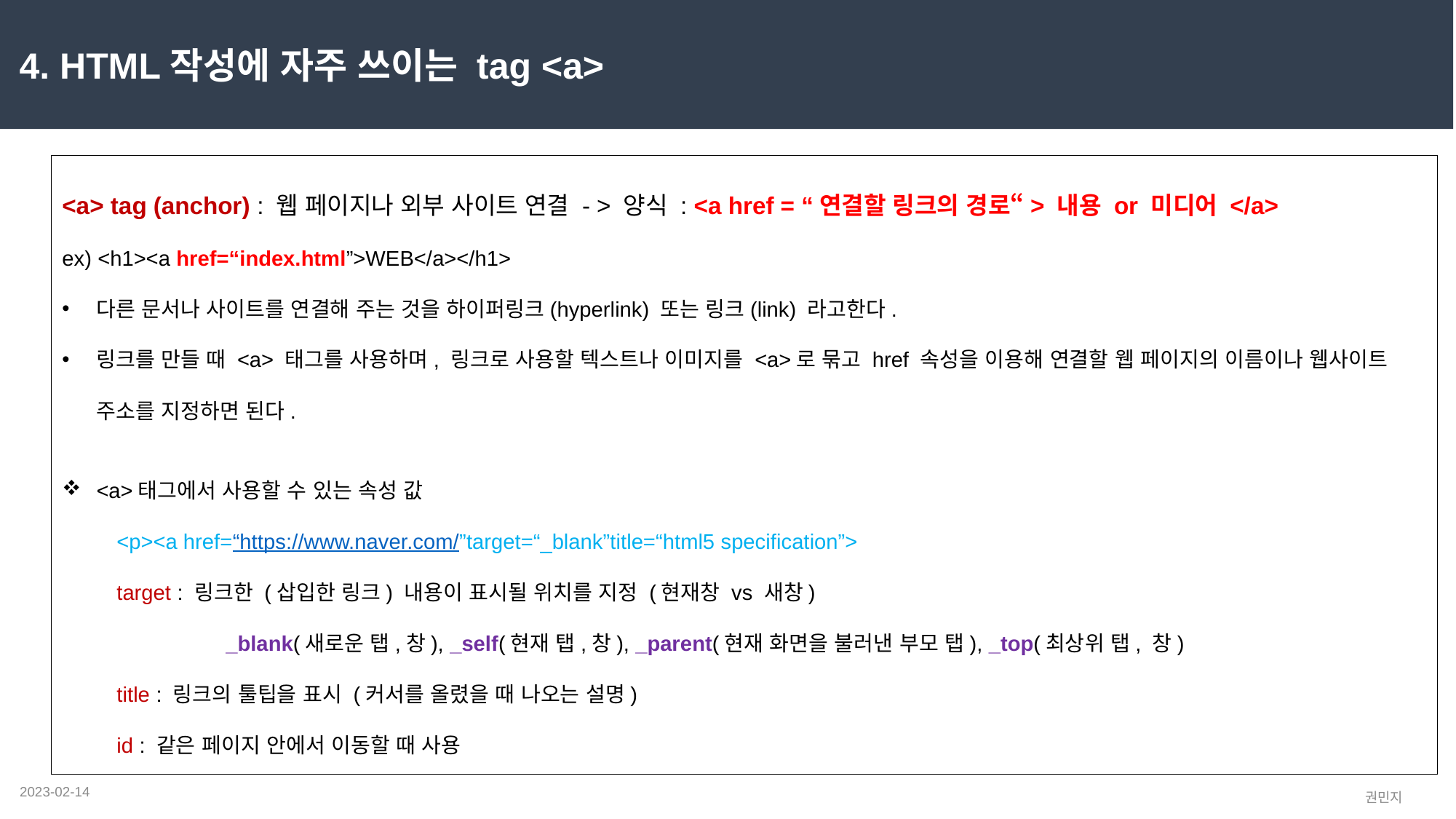

4. HTML작성에 자주 쓰이는 tag <a>
<a> tag (anchor) : 웹 페이지나 외부 사이트 연결 - > 양식 : <a href = “연결할 링크의 경로“> 내용 or 미디어 </a>
ex) <h1><a href=“index.html”>WEB</a></h1>
다른 문서나 사이트를 연결해 주는 것을 하이퍼링크(hyperlink) 또는 링크(link) 라고한다.
링크를 만들 때 <a> 태그를 사용하며, 링크로 사용할 텍스트나 이미지를 <a>로 묶고 href 속성을 이용해 연결할 웹 페이지의 이름이나 웹사이트 주소를 지정하면 된다.

<a>태그에서 사용할 수 있는 속성 값
<p><a href=“https://www.naver.com/”target=“_blank”title=“html5 specification”>
target : 링크한 (삽입한 링크) 내용이 표시될 위치를 지정 (현재창 vs 새창)
	_blank(새로운 탭,창), _self(현재 탭,창), _parent(현재 화면을 불러낸 부모 탭), _top(최상위 탭, 창)
title : 링크의 툴팁을 표시 (커서를 올렸을 때 나오는 설명)
id : 같은 페이지 안에서 이동할 때 사용

2023-02-14
권민지